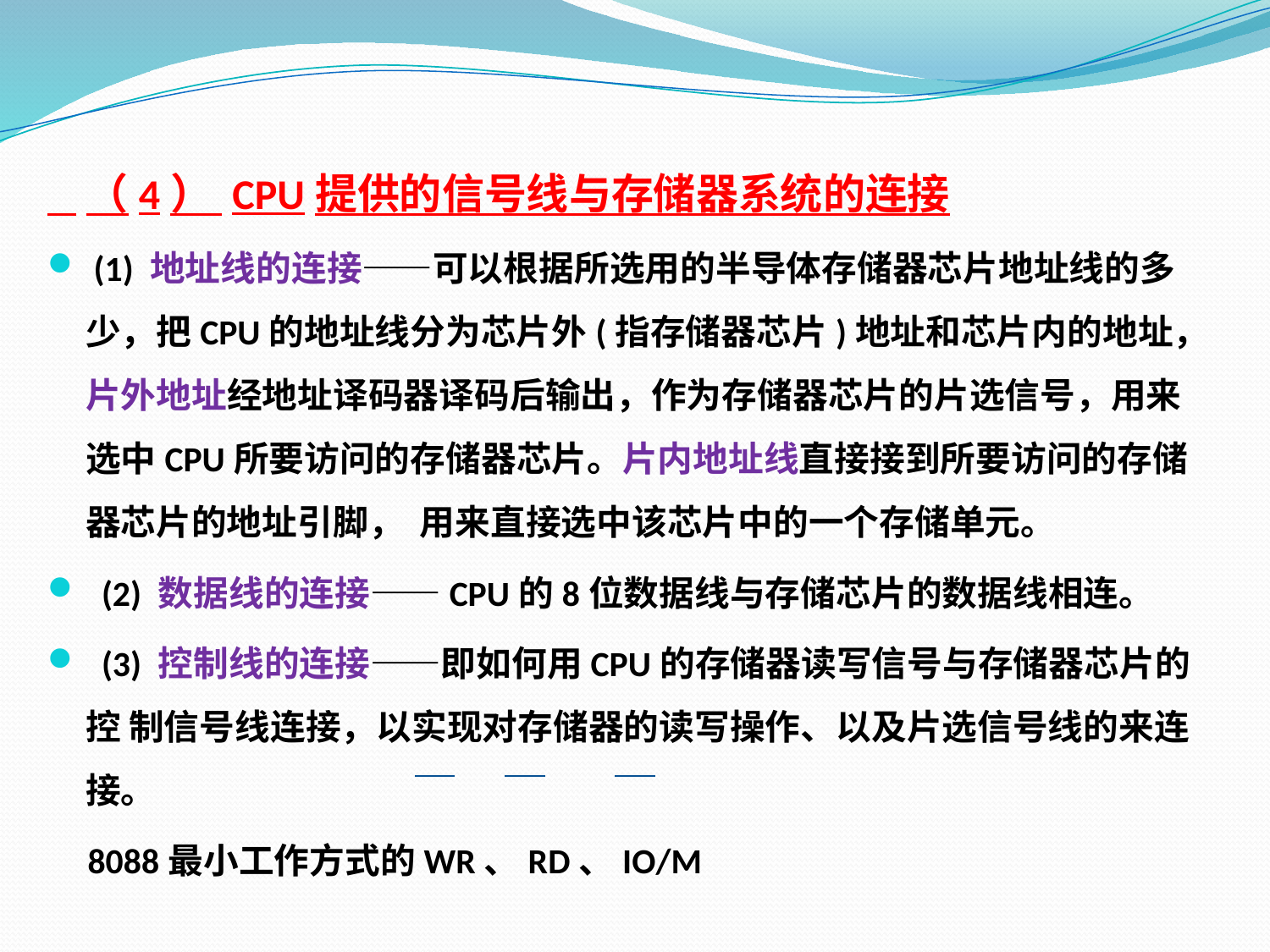

（4） CPU提供的信号线与存储器系统的连接
 (1) 地址线的连接——可以根据所选用的半导体存储器芯片地址线的多少，把CPU的地址线分为芯片外(指存储器芯片)地址和芯片内的地址，片外地址经地址译码器译码后输出，作为存储器芯片的片选信号，用来选中CPU所要访问的存储器芯片。片内地址线直接接到所要访问的存储器芯片的地址引脚，  用来直接选中该芯片中的一个存储单元。
  (2) 数据线的连接——CPU的8位数据线与存储芯片的数据线相连。
  (3) 控制线的连接——即如何用CPU的存储器读写信号与存储器芯片的控 制信号线连接，以实现对存储器的读写操作、以及片选信号线的来连接。
     8088最小工作方式的WR、RD、IO/M